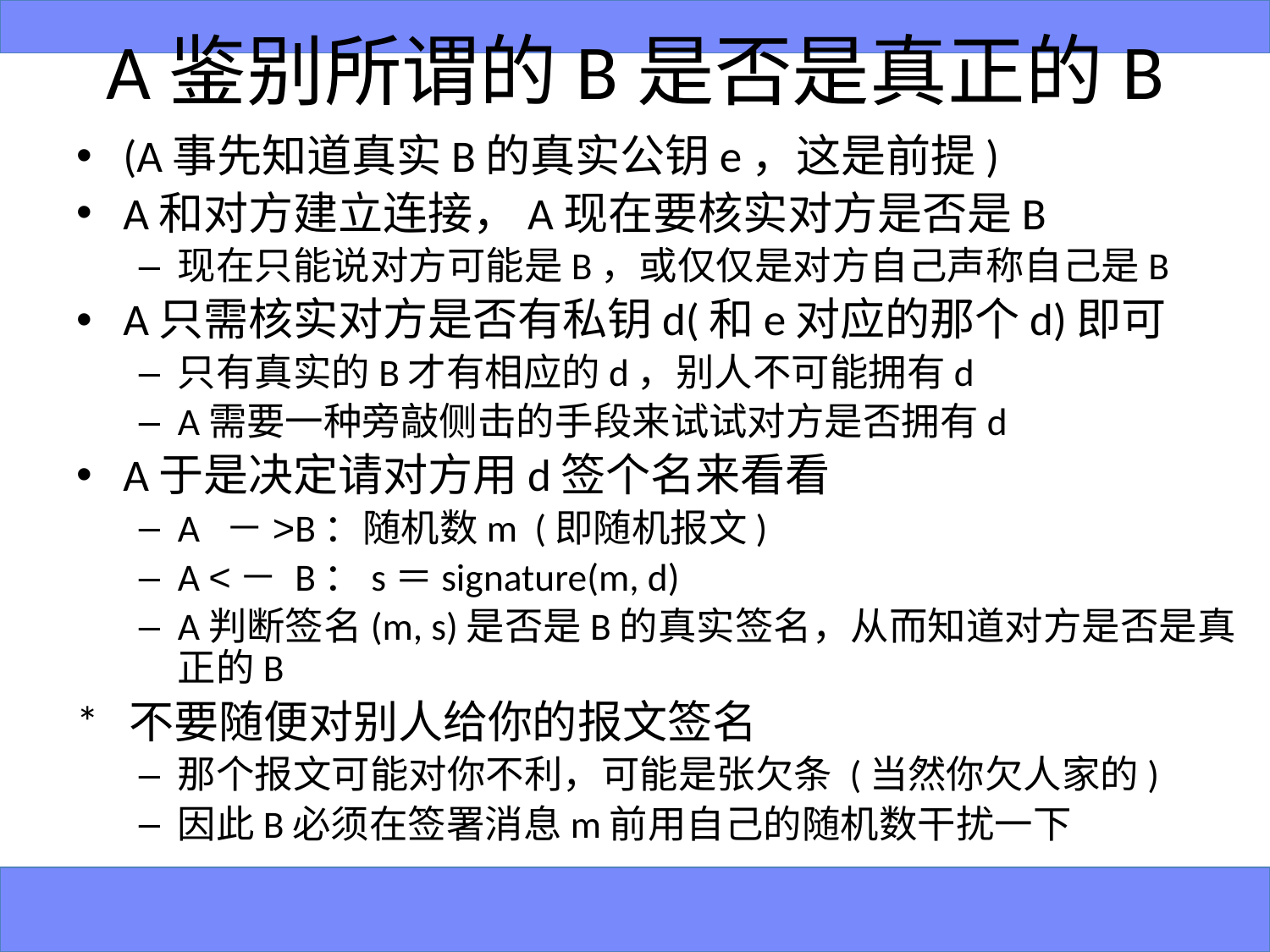

# A鉴别所谓的B是否是真正的B
(A事先知道真实B的真实公钥e，这是前提)
A和对方建立连接，A现在要核实对方是否是B
现在只能说对方可能是B，或仅仅是对方自己声称自己是B
A只需核实对方是否有私钥d(和e对应的那个d)即可
只有真实的B才有相应的d，别人不可能拥有d
A需要一种旁敲侧击的手段来试试对方是否拥有d
A于是决定请对方用d签个名来看看
A  －>B：随机数m  (即随机报文)
A <－ B：s＝signature(m, d)
A判断签名(m, s)是否是B的真实签名，从而知道对方是否是真正的B
*  不要随便对别人给你的报文签名
那个报文可能对你不利，可能是张欠条 (当然你欠人家的)
因此B必须在签署消息m前用自己的随机数干扰一下